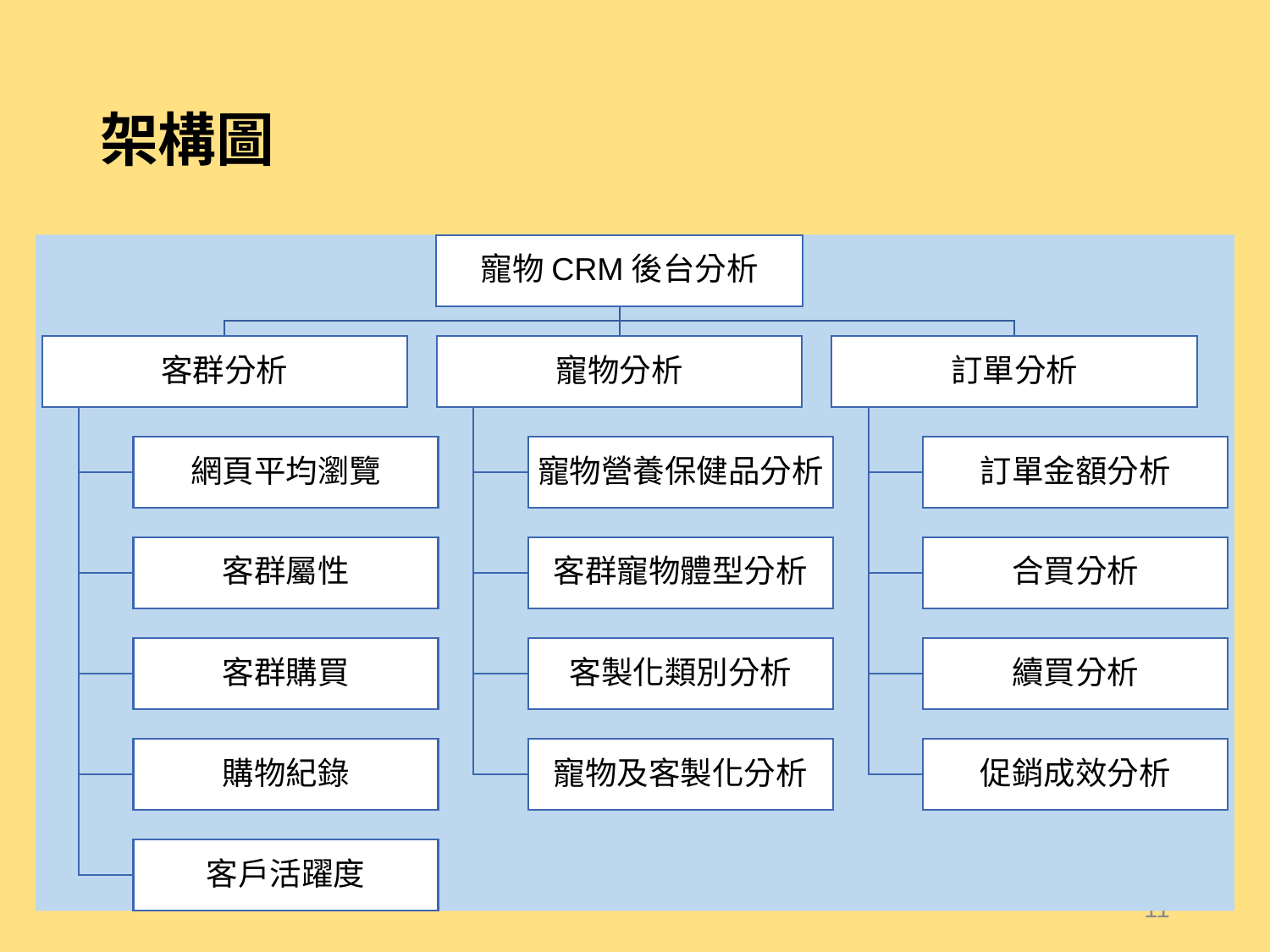

# 架構圖
寵物CRM後台分析
客群分析
網頁平均瀏覽
客群屬性
客群購買
購物紀錄
客戶活躍度
寵物分析
寵物營養保健品分析
客群寵物體型分析
客製化類別分析
寵物及客製化分析
訂單分析
訂單金額分析
合買分析
續買分析
促銷成效分析
11